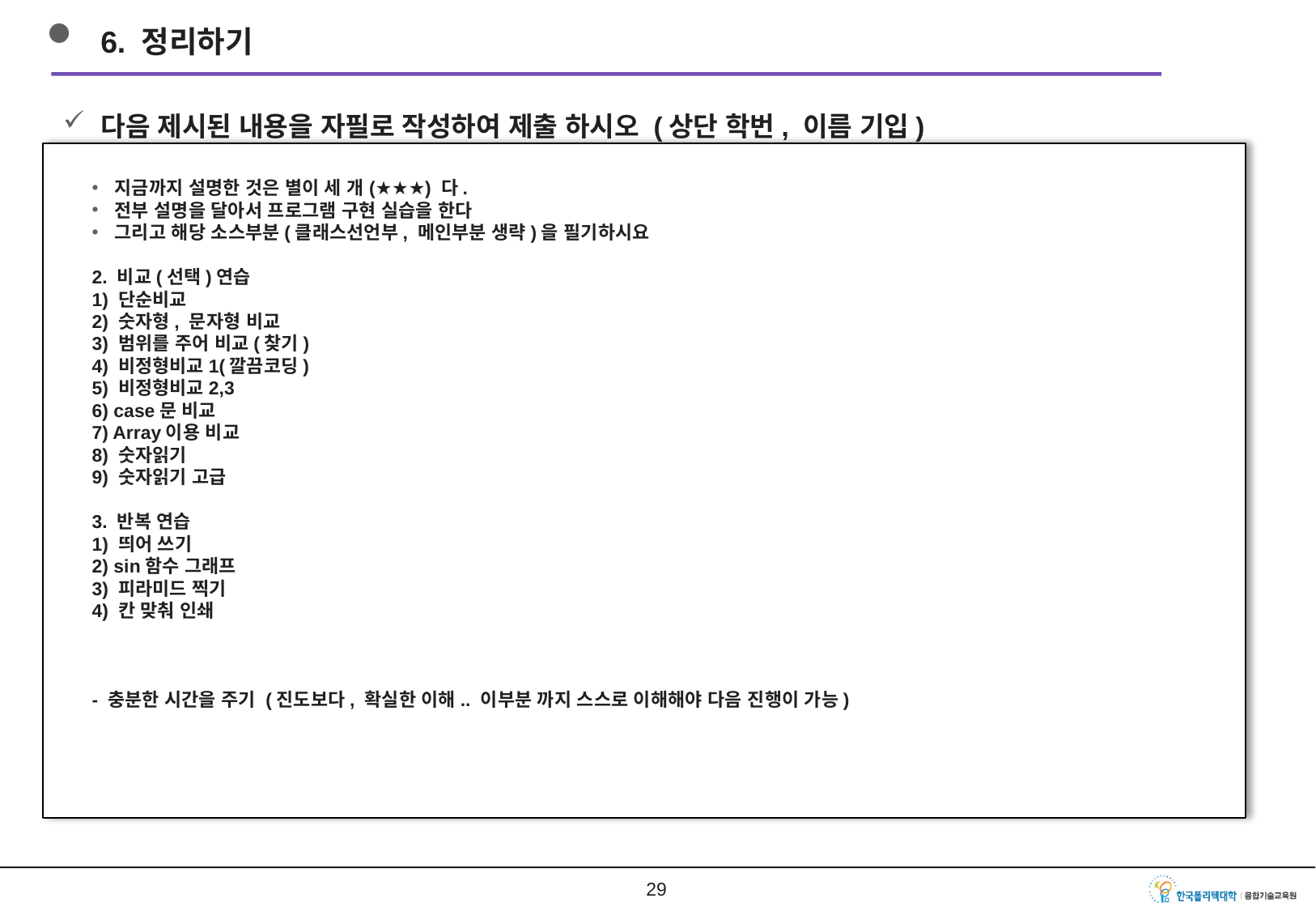

6. 정리하기
다음 제시된 내용을 자필로 작성하여 제출 하시오 (상단 학번, 이름 기입)

지금까지 설명한 것은 별이 세 개(★★★) 다.
전부 설명을 달아서 프로그램 구현 실습을 한다
그리고 해당 소스부분(클래스선언부, 메인부분 생략)을 필기하시요

2. 비교(선택)연습
1) 단순비교
2) 숫자형, 문자형 비교
3) 범위를 주어 비교(찾기)
4) 비정형비교1(깔끔코딩)
5) 비정형비교2,3
6) case문 비교
7) Array이용 비교
8) 숫자읽기
9) 숫자읽기 고급

3. 반복 연습
1) 띄어 쓰기
2) sin함수 그래프
3) 피라미드 찍기
4) 칸 맞춰 인쇄

- 충분한 시간을 주기 (진도보다, 확실한 이해.. 이부분 까지 스스로 이해해야 다음 진행이 가능)
29